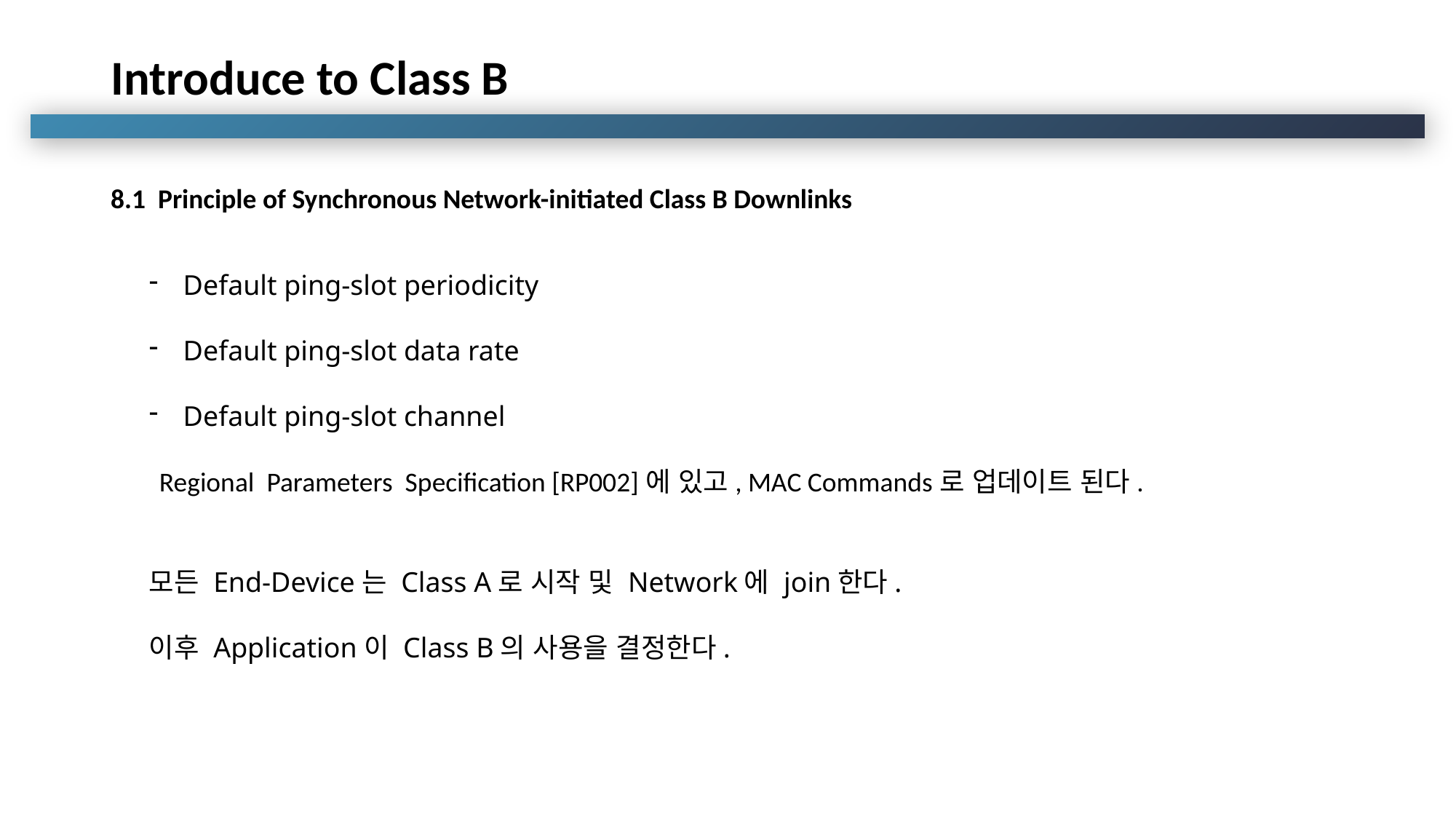

# Introduce to Class B

8.1  Principle of Synchronous Network-initiated Class B Downlinks
Default ping-slot periodicity

Default ping-slot data rate

Default ping-slot channel
Regional  Parameters  Specification [RP002]에 있고, MAC Commands로 업데이트 된다.
모든 End-Device는 Class A로 시작 및 Network에 join한다.

이후 Application이 Class B의 사용을 결정한다.